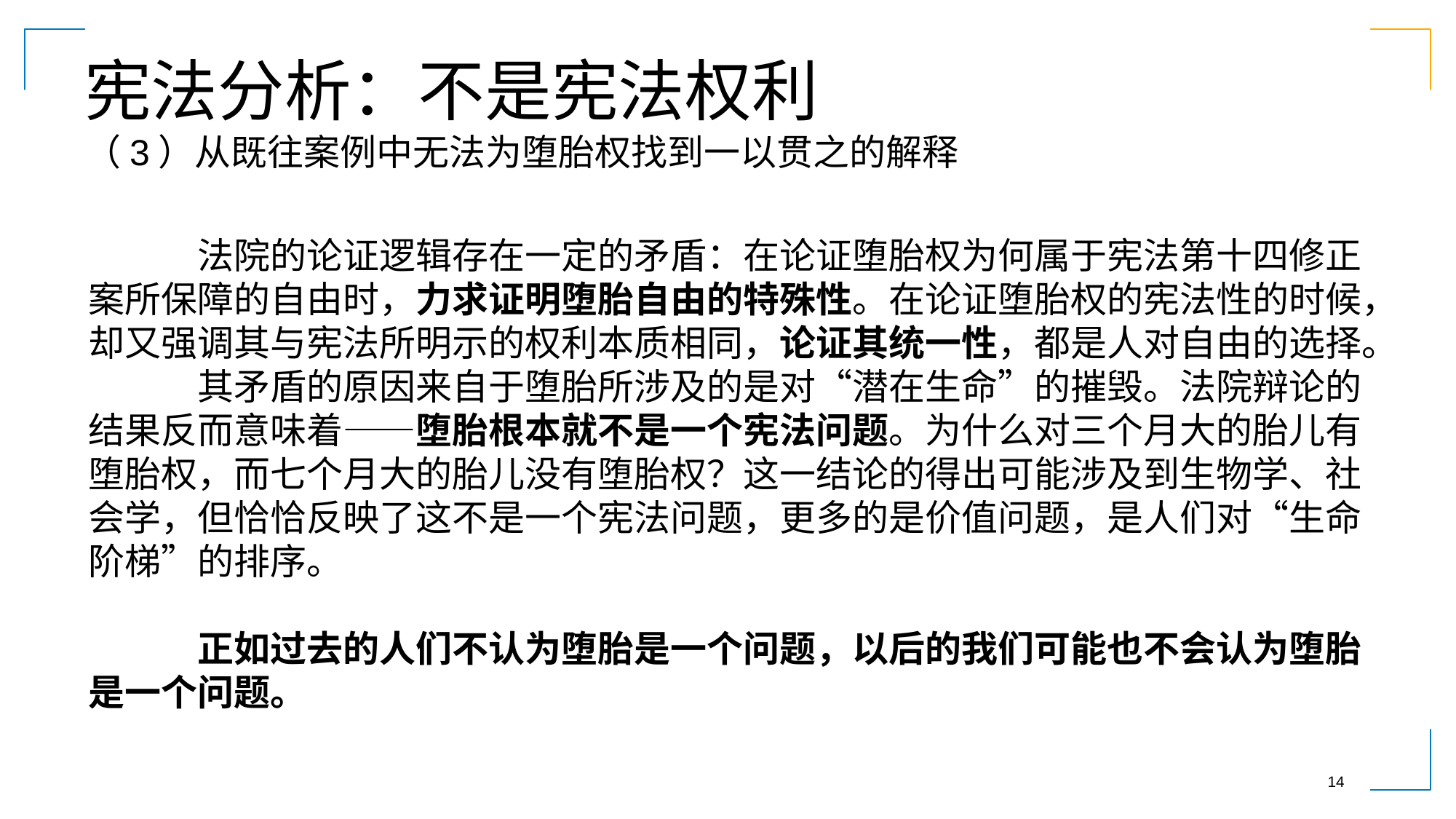

宪法分析：不是宪法权利
（3）从既往案例中无法为堕胎权找到一以贯之的解释
	法院的论证逻辑存在一定的矛盾：在论证堕胎权为何属于宪法第十四修正案所保障的自由时，力求证明堕胎自由的特殊性。在论证堕胎权的宪法性的时候，却又强调其与宪法所明示的权利本质相同，论证其统一性，都是人对自由的选择。
	其矛盾的原因来自于堕胎所涉及的是对“潜在生命”的摧毁。法院辩论的结果反而意味着——堕胎根本就不是一个宪法问题。为什么对三个月大的胎儿有堕胎权，而七个月大的胎儿没有堕胎权？这一结论的得出可能涉及到生物学、社会学，但恰恰反映了这不是一个宪法问题，更多的是价值问题，是人们对“生命阶梯”的排序。

	正如过去的人们不认为堕胎是一个问题，以后的我们可能也不会认为堕胎是一个问题。

14